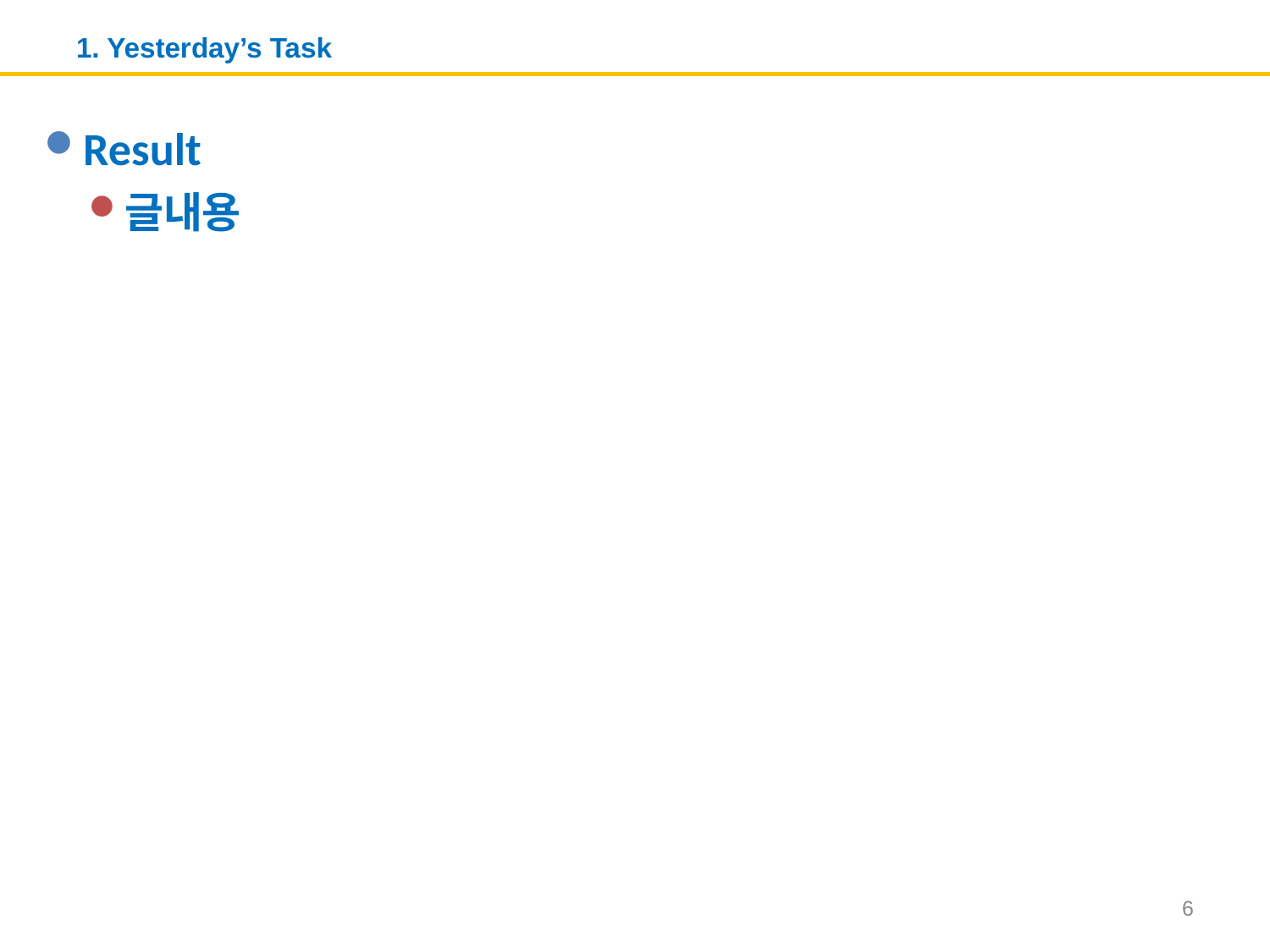

# 1. Yesterday’s Task
Result
글내용

6